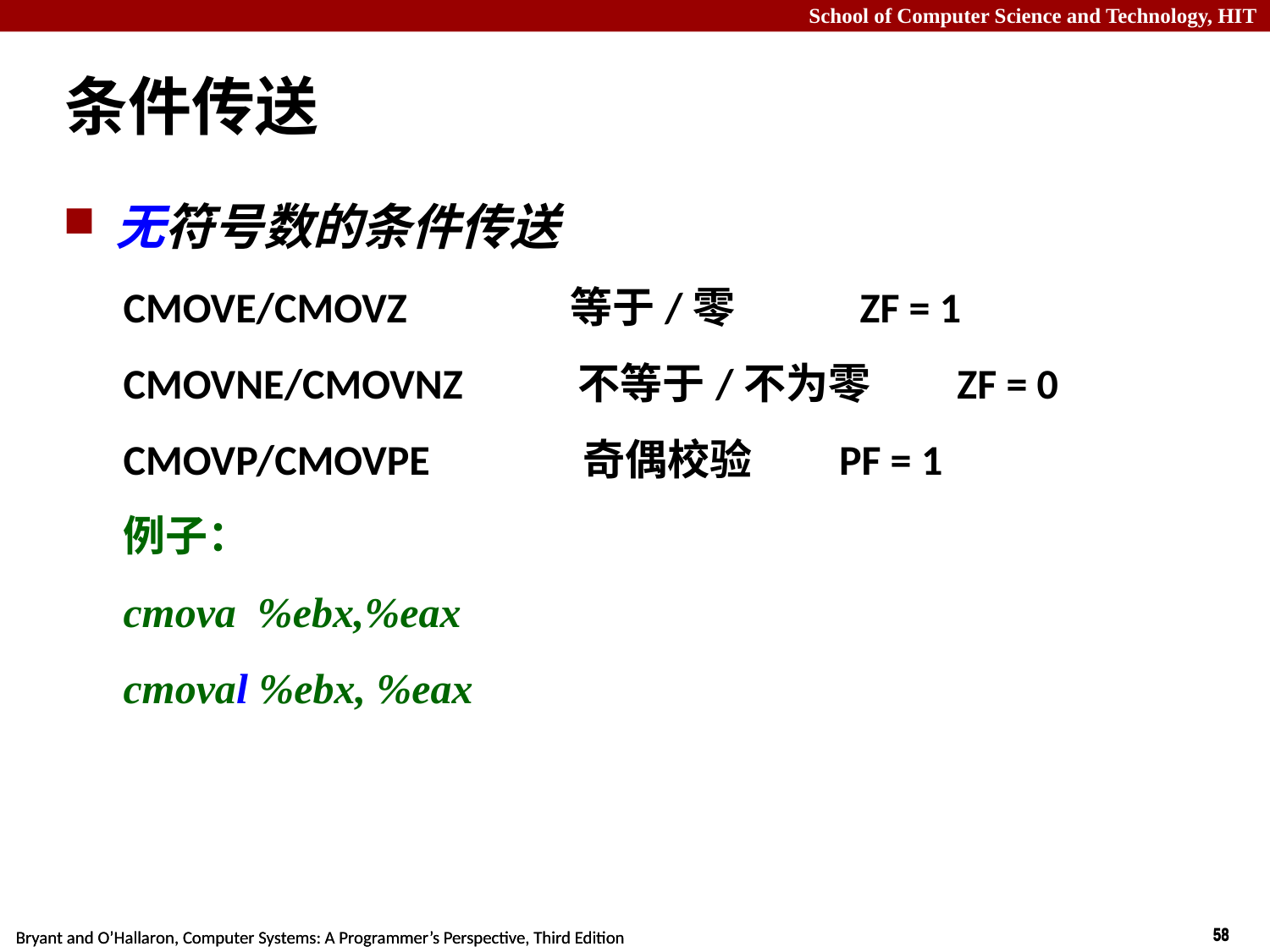

# 条件传送
无符号数的条件传送
CMOVE/CMOVZ                等于/零            ZF = 1
CMOVNE/CMOVNZ           不等于/不为零        ZF = 0
CMOVP/CMOVPE               奇偶校验        PF = 1
例子：
cmova  %ebx,%eax
cmoval %ebx, %eax